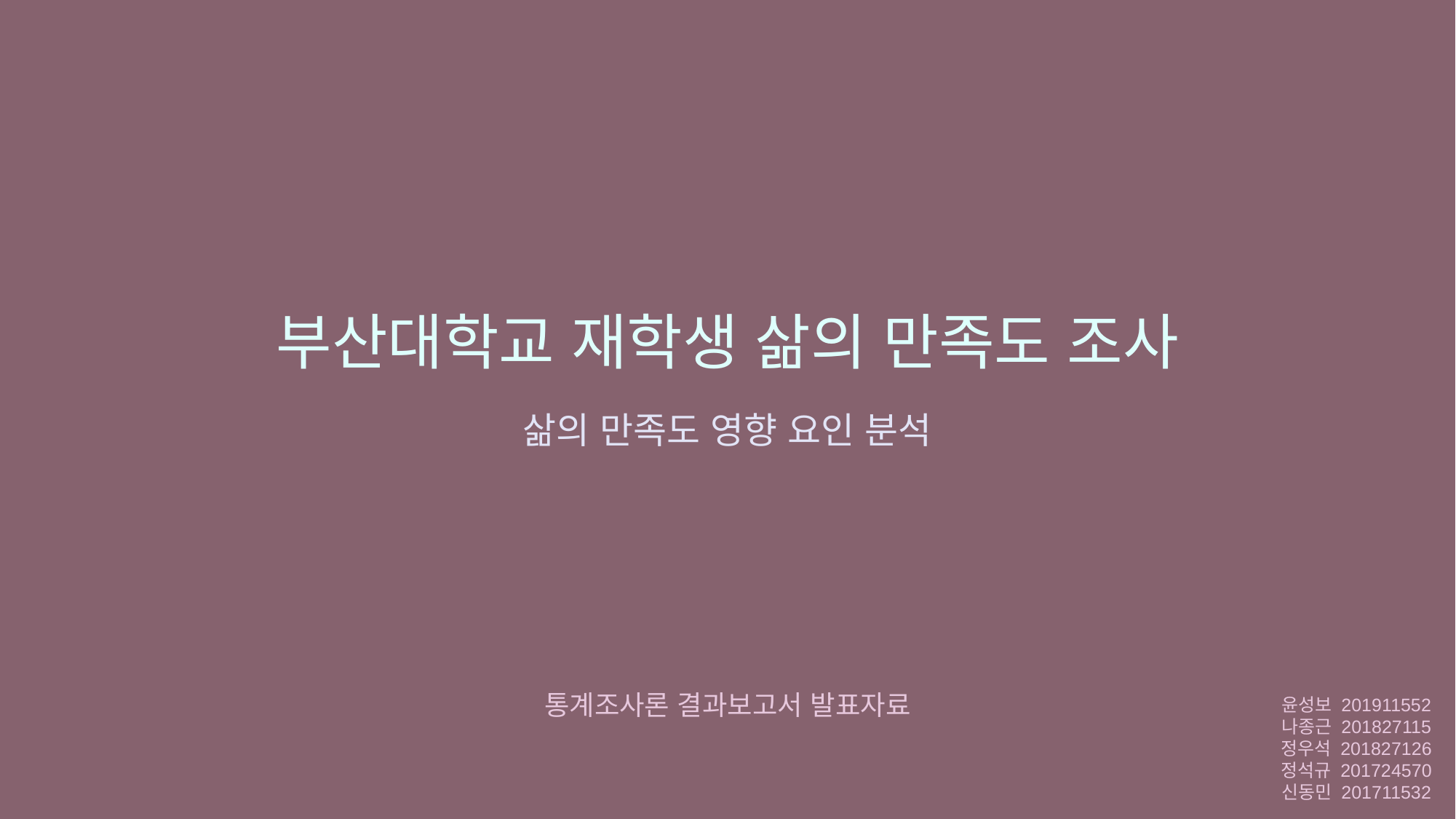

부산대학교 재학생 삶의 만족도 조사
삶의 만족도 영향 요인 분석
통계조사론 결과보고서 발표자료
윤성보 201911552
나종근 201827115
정우석 201827126
정석규 201724570
신동민 201711532